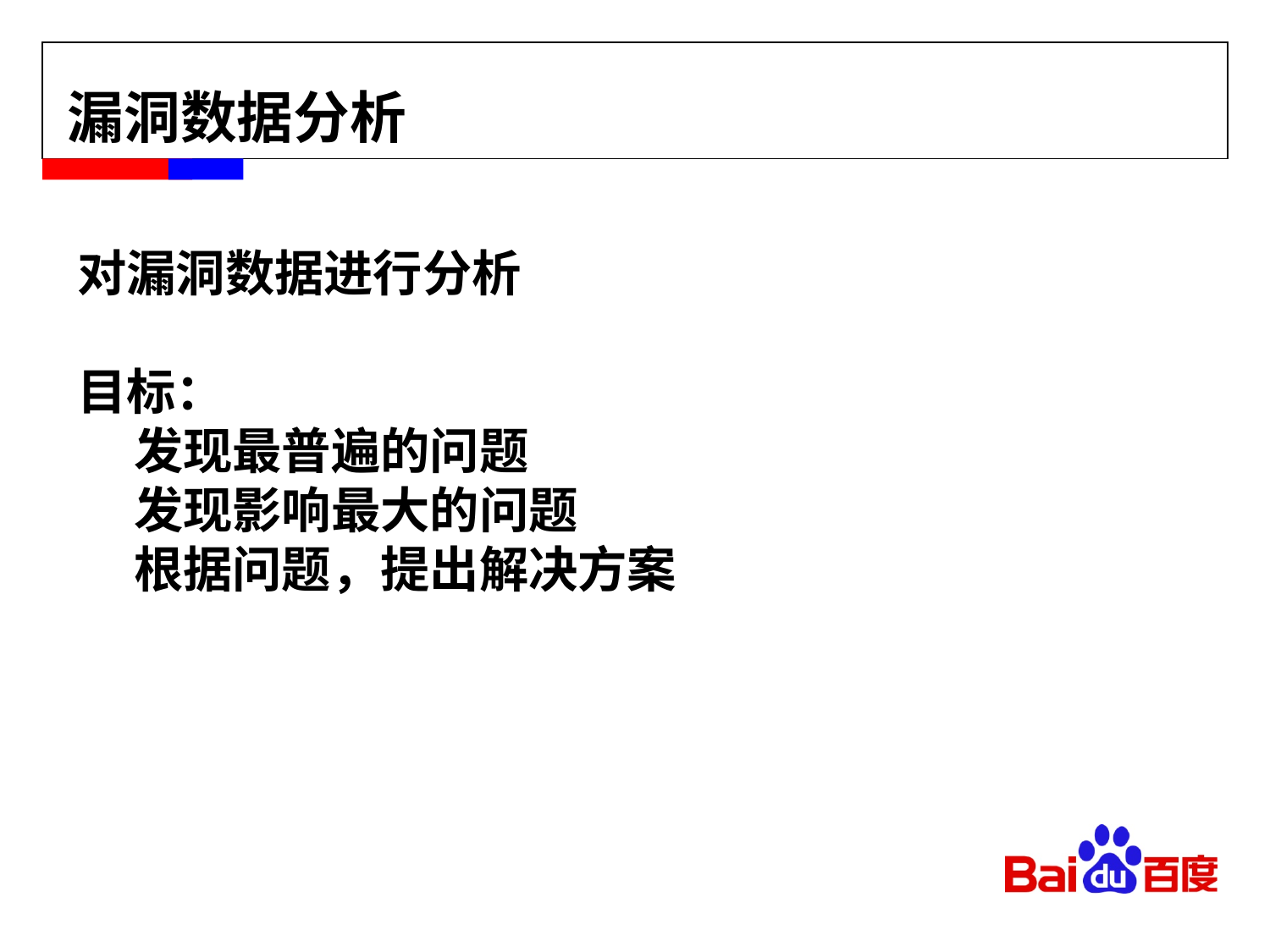

漏洞数据分析

### Chart

| Category |
|---|
对漏洞数据进行分析

目标：
    发现最普遍的问题
    发现影响最大的问题
    根据问题，提出解决方案